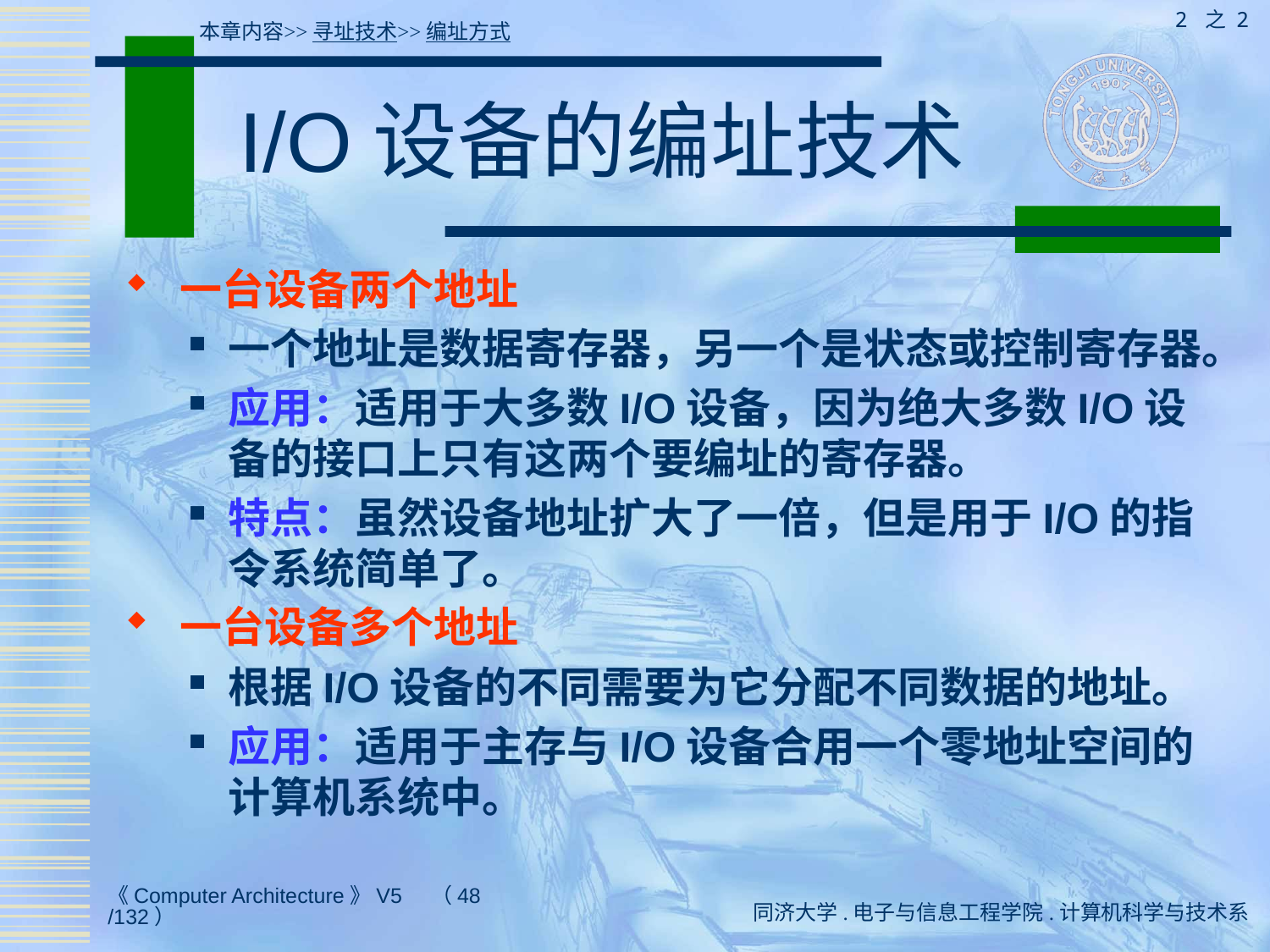

2 之 2
本章内容>>寻址技术>>编址方式
# I/O设备的编址技术
  一台设备两个地址
一个地址是数据寄存器，另一个是状态或控制寄存器。
应用：适用于大多数I/O设备，因为绝大多数I/O设备的接口上只有这两个要编址的寄存器。
特点：虽然设备地址扩大了一倍，但是用于I/O的指令系统简单了。
  一台设备多个地址
根据I/O设备的不同需要为它分配不同数据的地址。
应用：适用于主存与I/O设备合用一个零地址空间的计算机系统中。